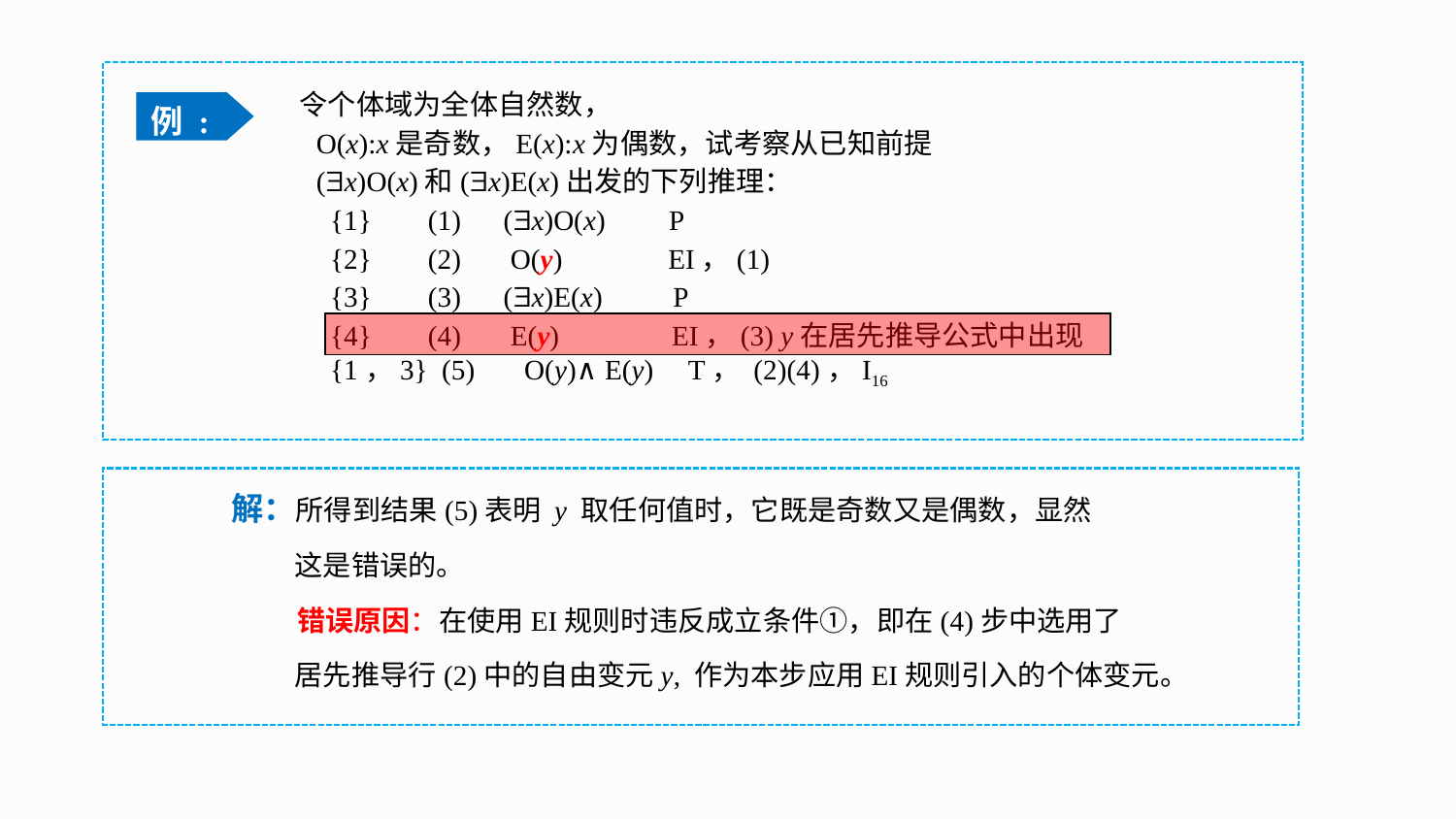

令个体域为全体自然数，
      O(x):x是奇数，E(x):x为偶数，试考察从已知前提
      (∃x)O(x)和(∃x)E(x)出发的下列推理：
        {1}        (1)      (∃x)O(x)         P
        {2}        (2)       O(y)               EI，(1)
        {3}        (3)      (∃x)E(x)          P
        {4}        (4)       E(y)                EI，(3) y在居先推导公式中出现
        {1，3}  (5)       O(y)∧E(y)     T， (2)(4)，I16
例 :

解：所得到结果(5)表明 y 取任何值时，它既是奇数又是偶数，显然
         这是错误的。
         错误原因：在使用EI规则时违反成立条件①，即在(4)步中选用了
         居先推导行(2)中的自由变元y, 作为本步应用EI规则引入的个体变元。